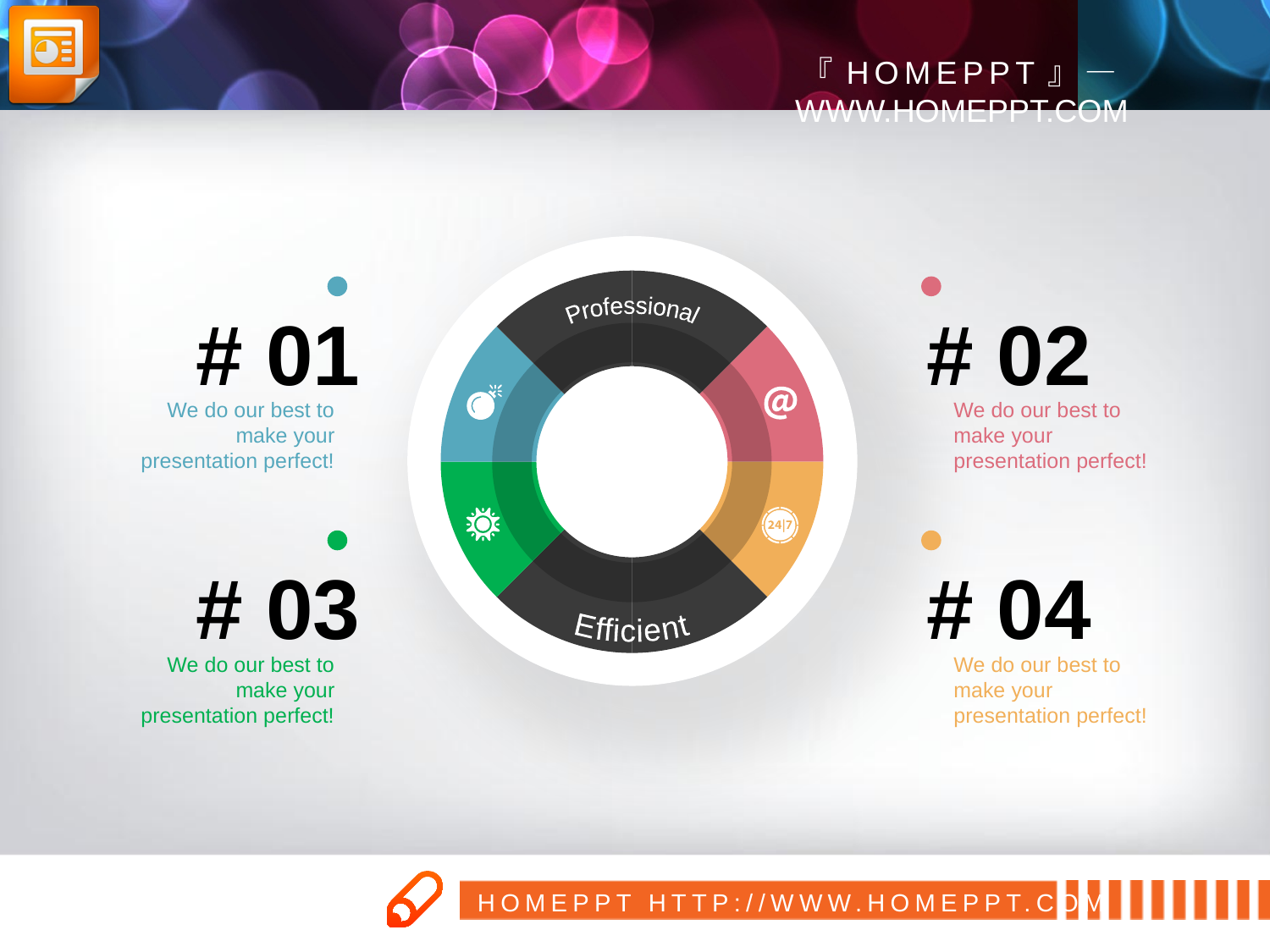

### Chart

| Category | 销售额 |
|---|---|
| 第一季度 | 1.0 |
| 第二季度 | 1.0 |
| 第三季度 | 1.0 |
| 第四季度 | 1.0 |

# 01
# 02
Professional

We do our best to make your presentation perfect!
We do our best to make your presentation perfect!

# 03
# 04
Efficient
We do our best to make your presentation perfect!
We do our best to make your presentation perfect!